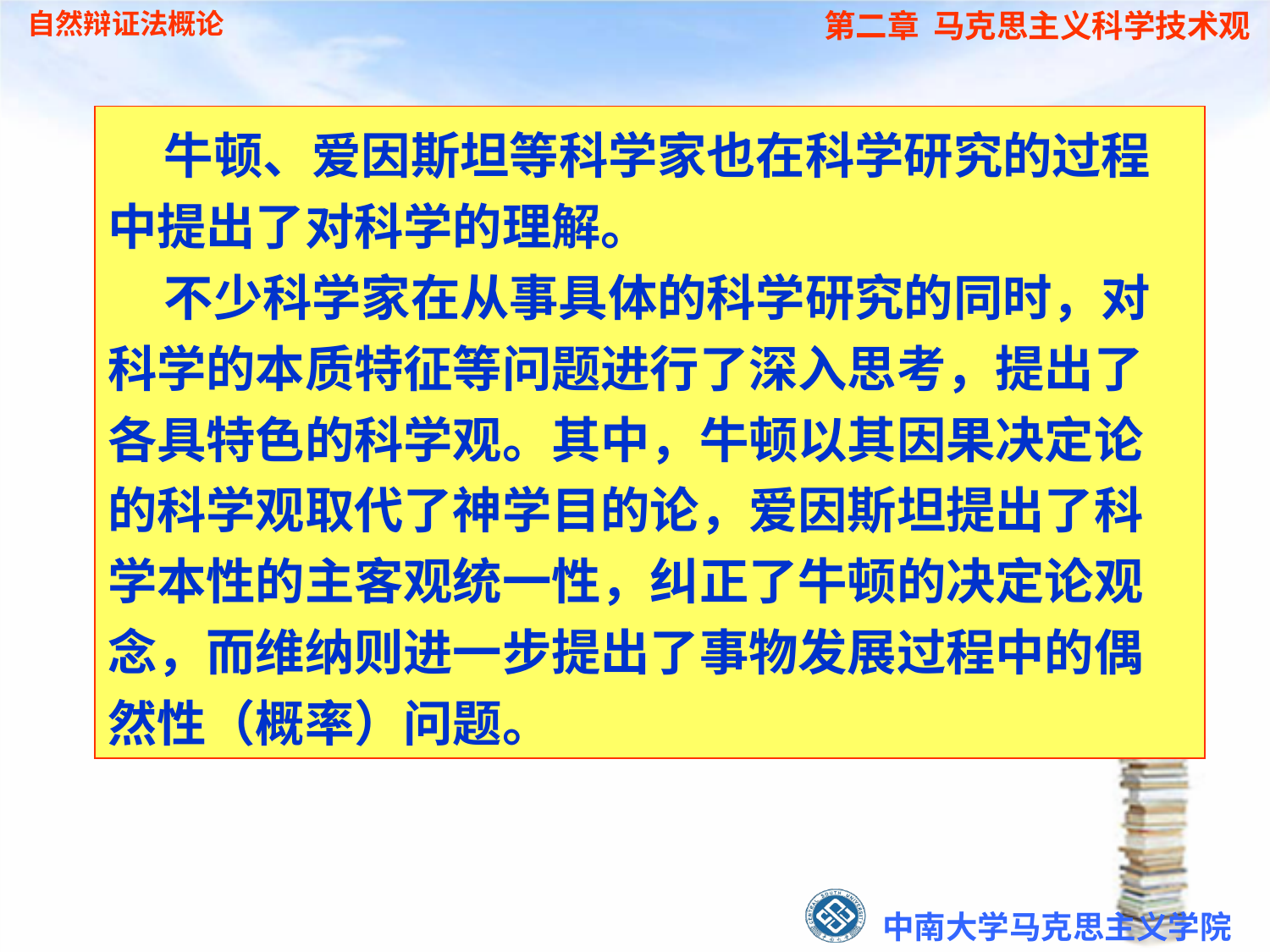

牛顿、爱因斯坦等科学家也在科学研究的过程中提出了对科学的理解。
    不少科学家在从事具体的科学研究的同时，对科学的本质特征等问题进行了深入思考，提出了各具特色的科学观。其中，牛顿以其因果决定论的科学观取代了神学目的论，爱因斯坦提出了科学本性的主客观统一性，纠正了牛顿的决定论观念，而维纳则进一步提出了事物发展过程中的偶然性（概率）问题。